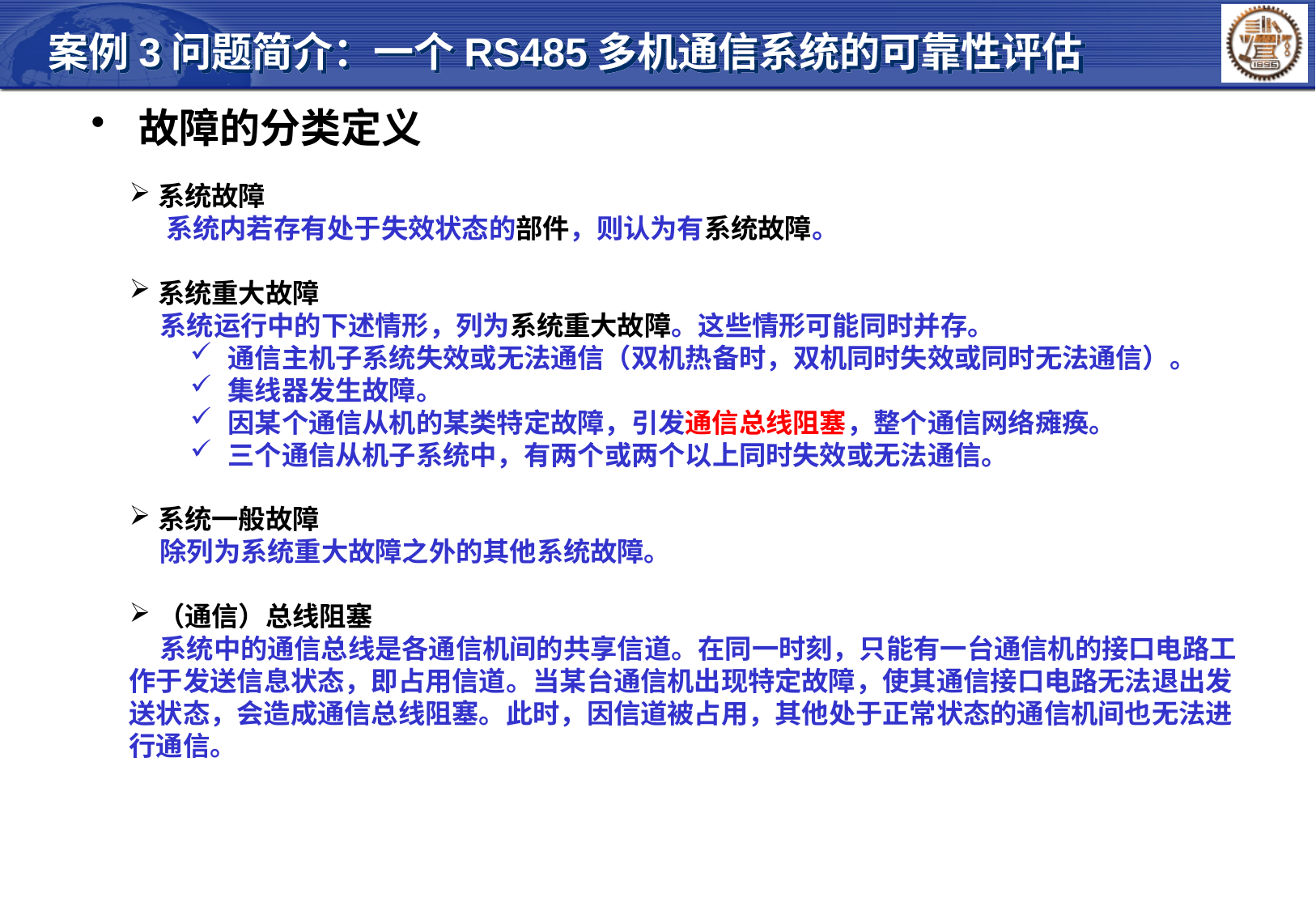

案例3问题简介：一个RS485多机通信系统的可靠性评估
 故障的分类定义
系统故障
     系统内若存有处于失效状态的部件，则认为有系统故障。

系统重大故障
    系统运行中的下述情形，列为系统重大故障。这些情形可能同时并存。
通信主机子系统失效或无法通信（双机热备时，双机同时失效或同时无法通信）。
集线器发生故障。
因某个通信从机的某类特定故障，引发通信总线阻塞，整个通信网络瘫痪。
三个通信从机子系统中，有两个或两个以上同时失效或无法通信。

系统一般故障
    除列为系统重大故障之外的其他系统故障。

（通信）总线阻塞
    系统中的通信总线是各通信机间的共享信道。在同一时刻，只能有一台通信机的接口电路工作于发送信息状态，即占用信道。当某台通信机出现特定故障，使其通信接口电路无法退出发送状态，会造成通信总线阻塞。此时，因信道被占用，其他处于正常状态的通信机间也无法进行通信。